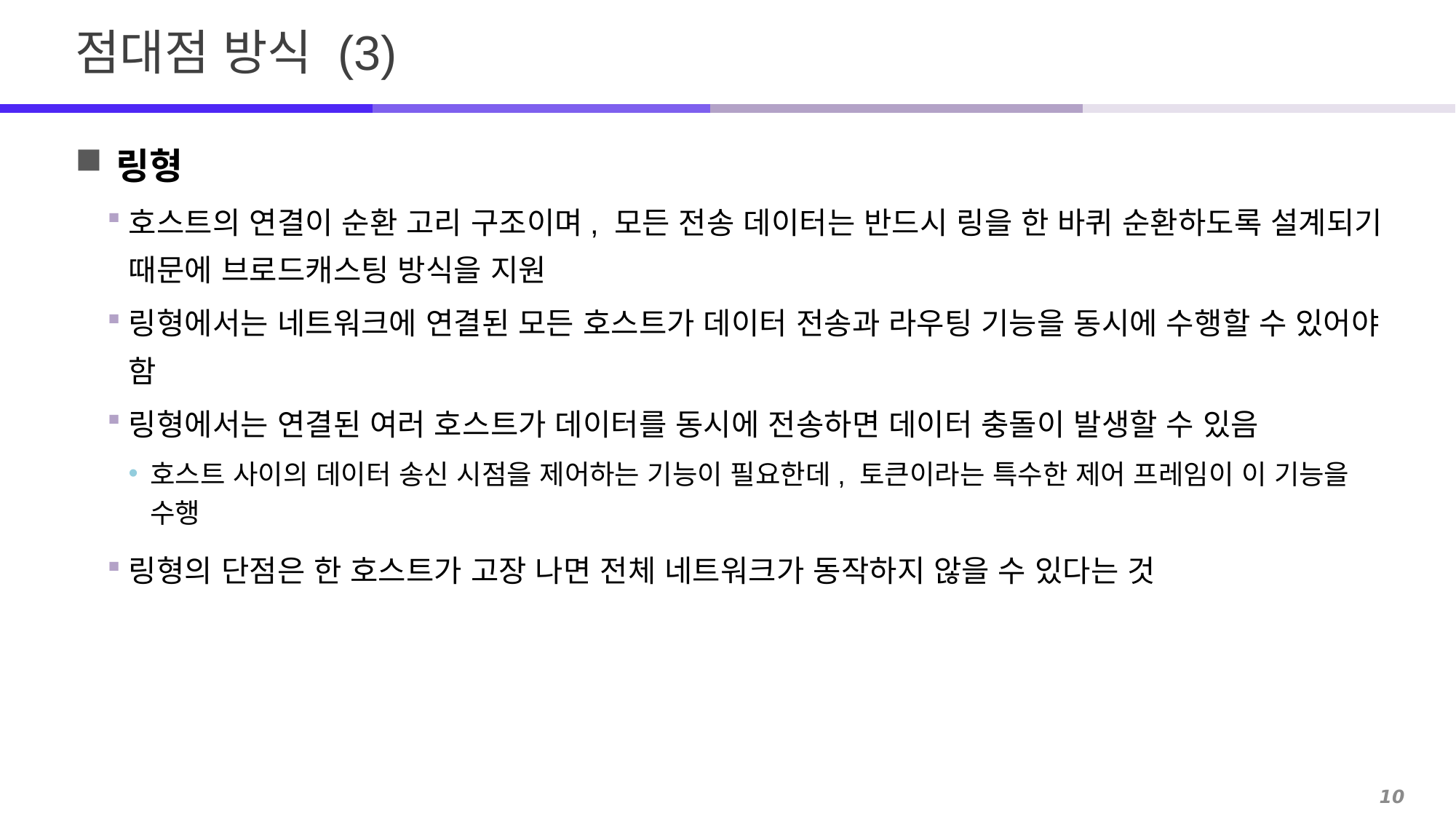

# 점대점 방식 (3)
링형
호스트의 연결이 순환 고리 구조이며, 모든 전송 데이터는 반드시 링을 한 바퀴 순환하도록 설계되기 때문에 브로드캐스팅 방식을 지원
링형에서는 네트워크에 연결된 모든 호스트가 데이터 전송과 라우팅 기능을 동시에 수행할 수 있어야 함
링형에서는 연결된 여러 호스트가 데이터를 동시에 전송하면 데이터 충돌이 발생할 수 있음
호스트 사이의 데이터 송신 시점을 제어하는 기능이 필요한데, 토큰이라는 특수한 제어 프레임이 이 기능을 수행
링형의 단점은 한 호스트가 고장 나면 전체 네트워크가 동작하지 않을 수 있다는 것